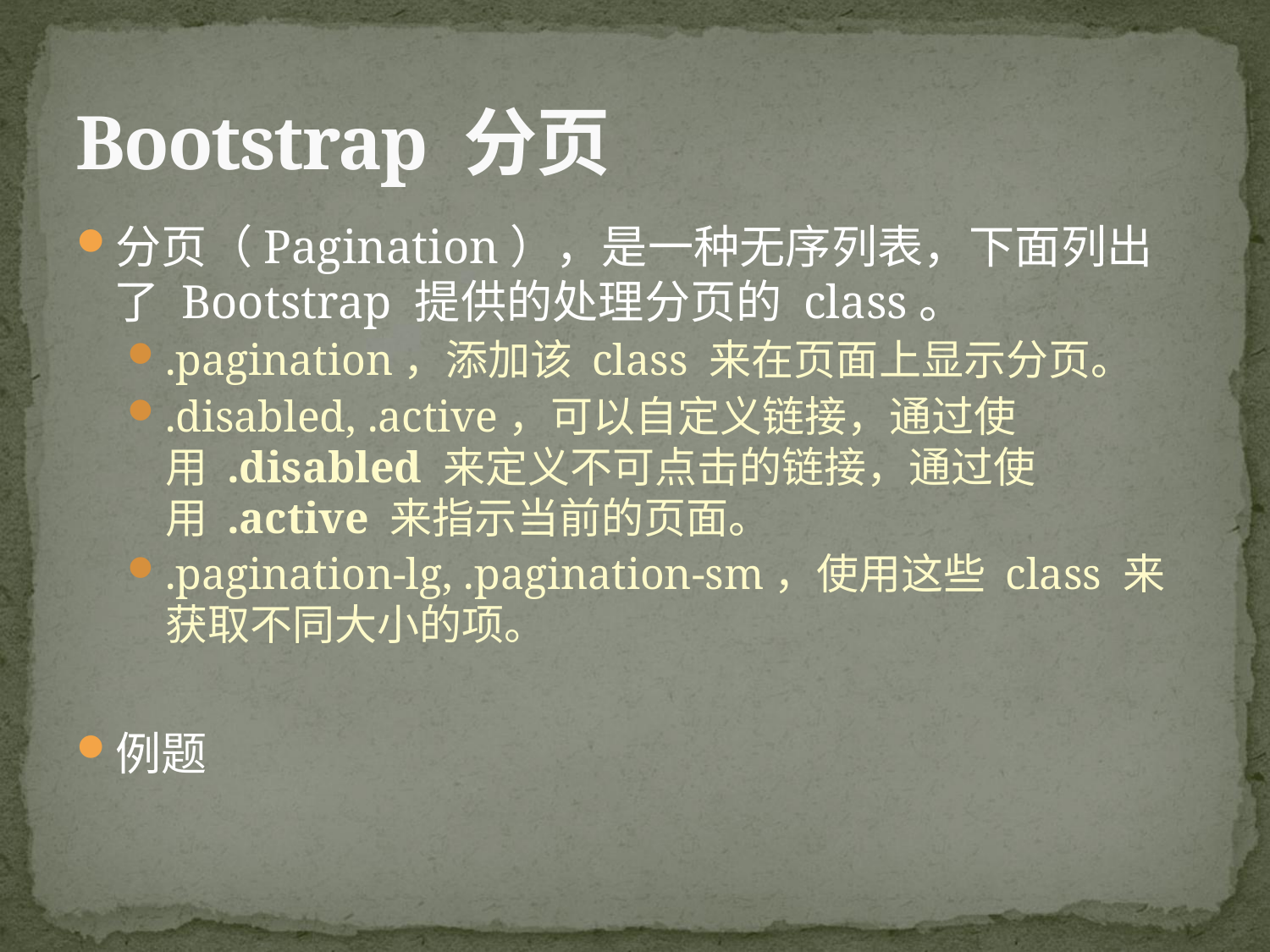

# Bootstrap 分页
分页（Pagination），是一种无序列表，下面列出了 Bootstrap 提供的处理分页的 class。
.pagination，添加该 class 来在页面上显示分页。
.disabled, .active，可以自定义链接，通过使用 .disabled 来定义不可点击的链接，通过使用 .active 来指示当前的页面。
.pagination-lg, .pagination-sm，使用这些 class 来获取不同大小的项。

例题